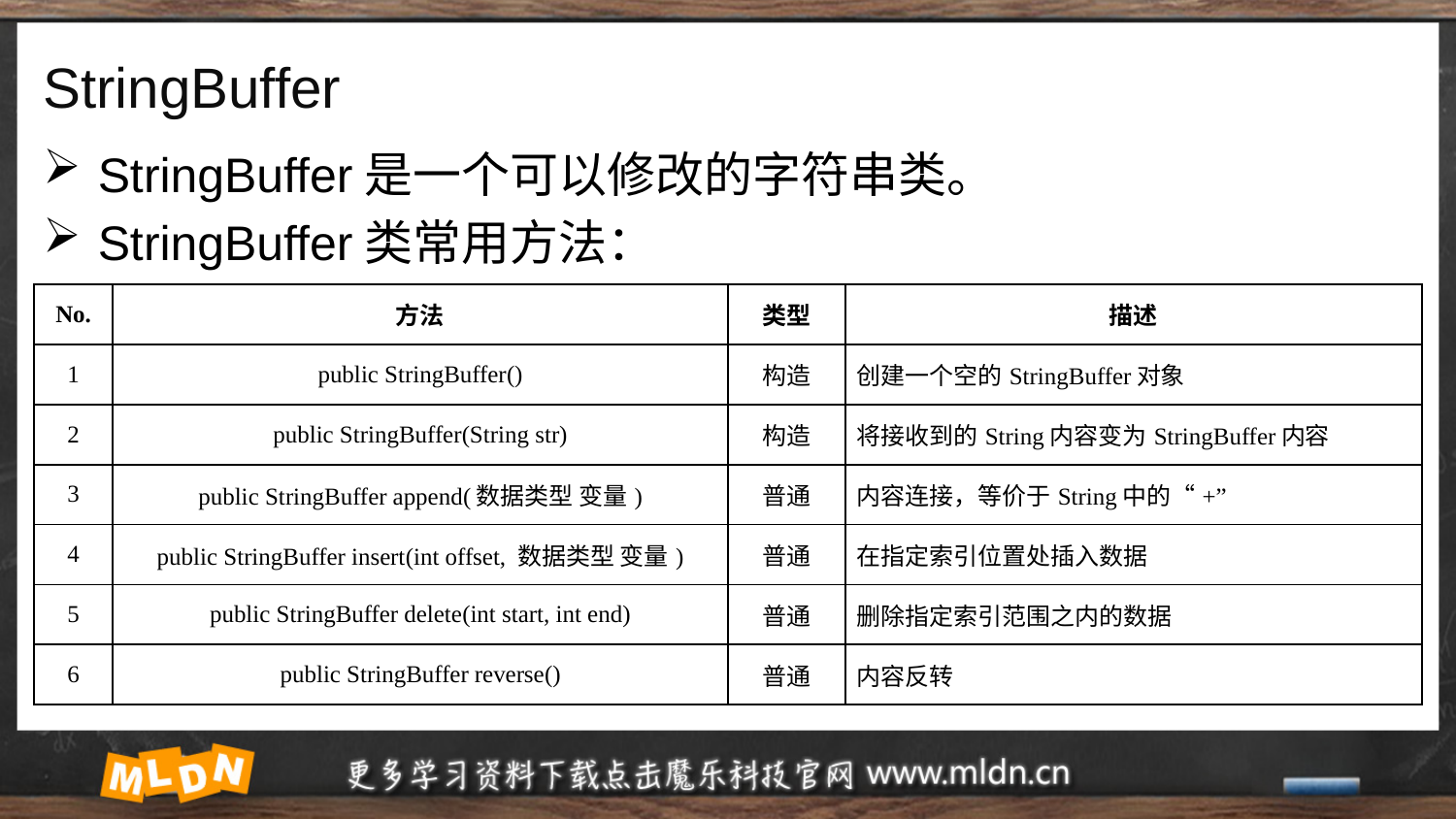

# StringBuffer
StringBuffer是一个可以修改的字符串类。
StringBuffer类常用方法：
| No. | 方法 | 类型 | 描述 |
| --- | --- | --- | --- |
| 1 | public StringBuffer​() | 构造 | 创建一个空的StringBuffer对象 |
| 2 | public StringBuffer​(String str) | 构造 | 将接收到的String内容变为StringBuffer内容 |
| 3 | public StringBuffer append​(数据类型 变量) | 普通 | 内容连接，等价于String中的“+” |
| 4 | public StringBuffer insert​(int offset, 数据类型 变量) | 普通 | 在指定索引位置处插入数据 |
| 5 | public StringBuffer delete​(int start, int end) | 普通 | 删除指定索引范围之内的数据 |
| 6 | public StringBuffer reverse​() | 普通 | 内容反转 |